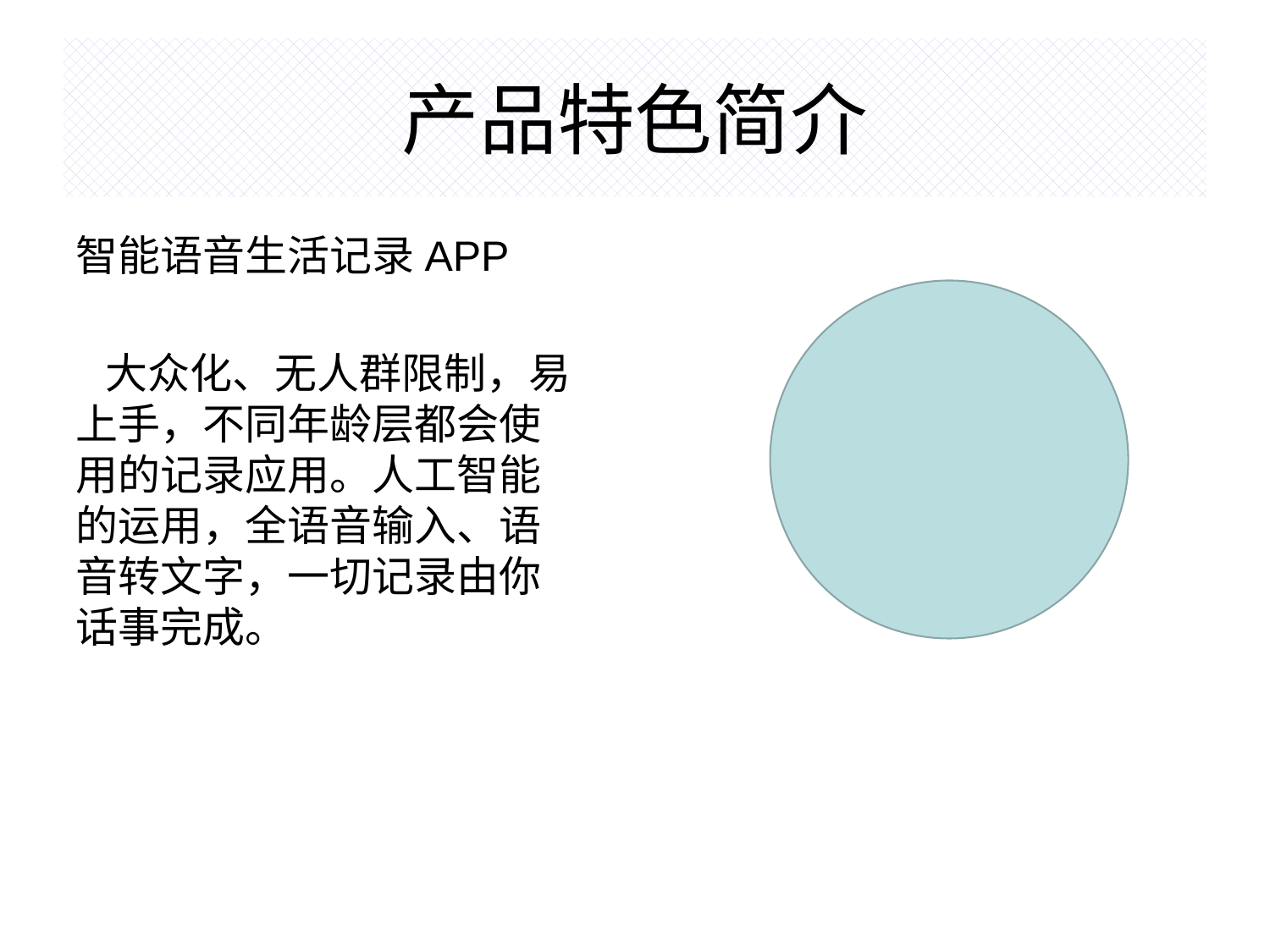

# 产品特色简介
智能语音生活记录APP

  大众化、无人群限制，易上手，不同年龄层都会使用的记录应用。人工智能的运用，全语音输入、语音转文字，一切记录由你话事完成。